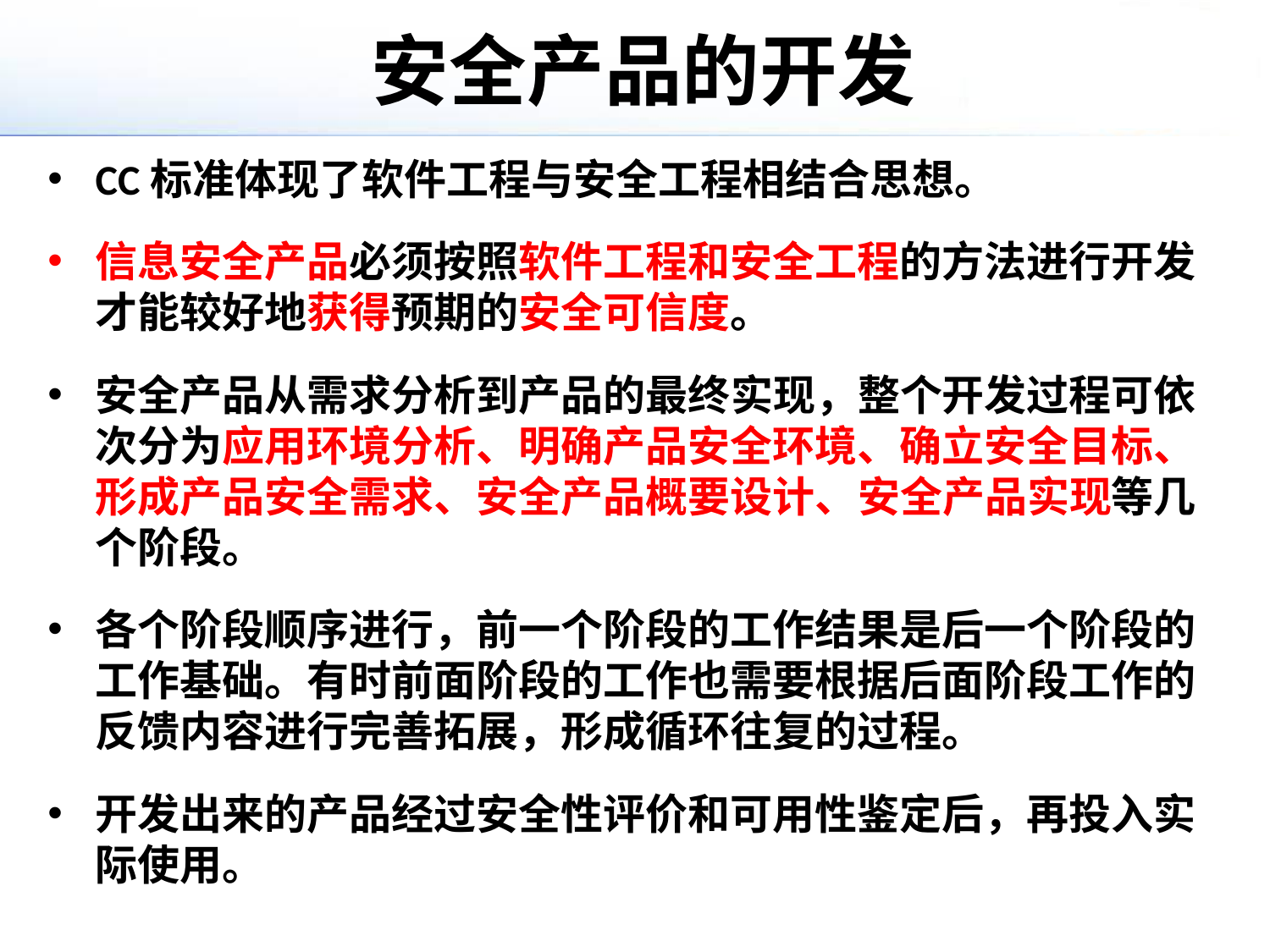

# 安全产品的开发
CC标准体现了软件工程与安全工程相结合思想。
信息安全产品必须按照软件工程和安全工程的方法进行开发才能较好地获得预期的安全可信度。
安全产品从需求分析到产品的最终实现，整个开发过程可依次分为应用环境分析、明确产品安全环境、确立安全目标、形成产品安全需求、安全产品概要设计、安全产品实现等几个阶段。
各个阶段顺序进行，前一个阶段的工作结果是后一个阶段的工作基础。有时前面阶段的工作也需要根据后面阶段工作的反馈内容进行完善拓展，形成循环往复的过程。
开发出来的产品经过安全性评价和可用性鉴定后，再投入实际使用。